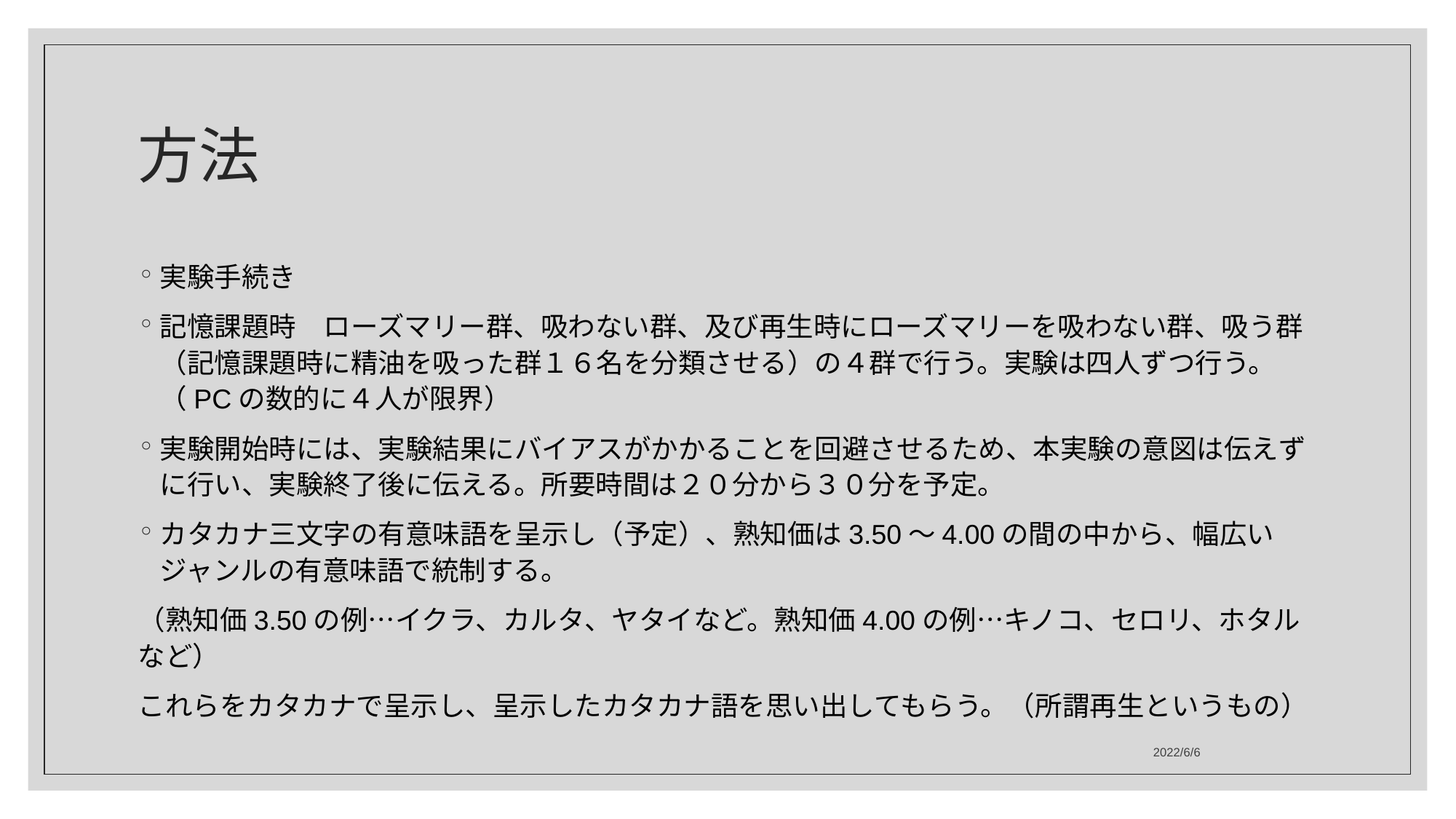

# 方法
実験手続き
記憶課題時　ローズマリー群、吸わない群、及び再生時にローズマリーを吸わない群、吸う群（記憶課題時に精油を吸った群１６名を分類させる）の４群で行う。実験は四人ずつ行う。（PCの数的に４人が限界）
実験開始時には、実験結果にバイアスがかかることを回避させるため、本実験の意図は伝えずに行い、実験終了後に伝える。所要時間は２０分から３０分を予定。
カタカナ三文字の有意味語を呈示し（予定）、熟知価は3.50～4.00の間の中から、幅広いジャンルの有意味語で統制する。
（熟知価3.50の例…イクラ、カルタ、ヤタイなど。熟知価4.00の例…キノコ、セロリ、ホタルなど）
これらをカタカナで呈示し、呈示したカタカナ語を思い出してもらう。（所謂再生というもの）
2022/6/6